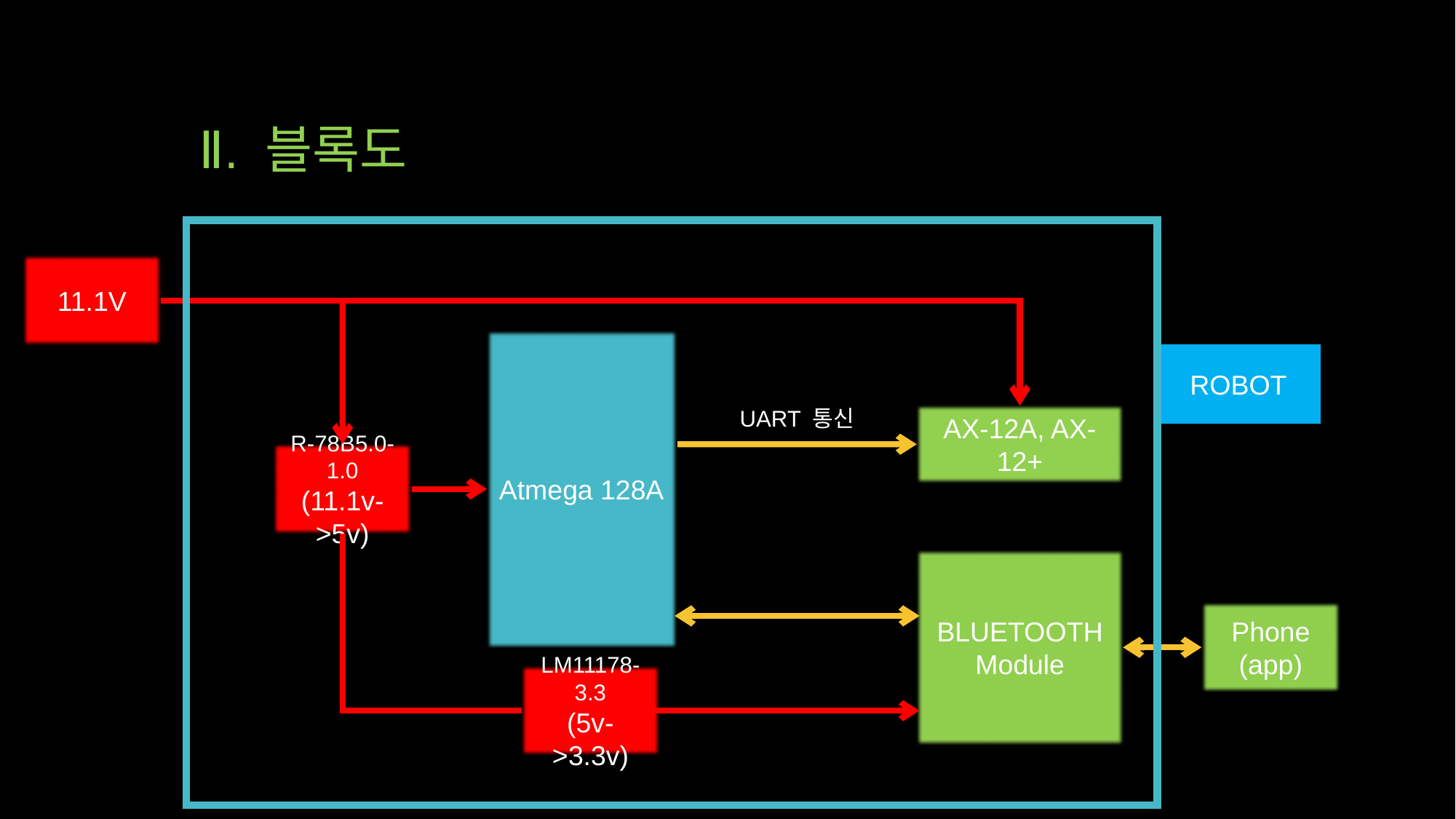

# Ⅱ. 블록도

11.1V
Atmega 128A
ROBOT
UART 통신
AX-12A, AX-12+
R-78B5.0-1.0
(11.1v->5v)
BLUETOOTH Module
Phone
(app)
LM11178-3.3
(5v->3.3v)